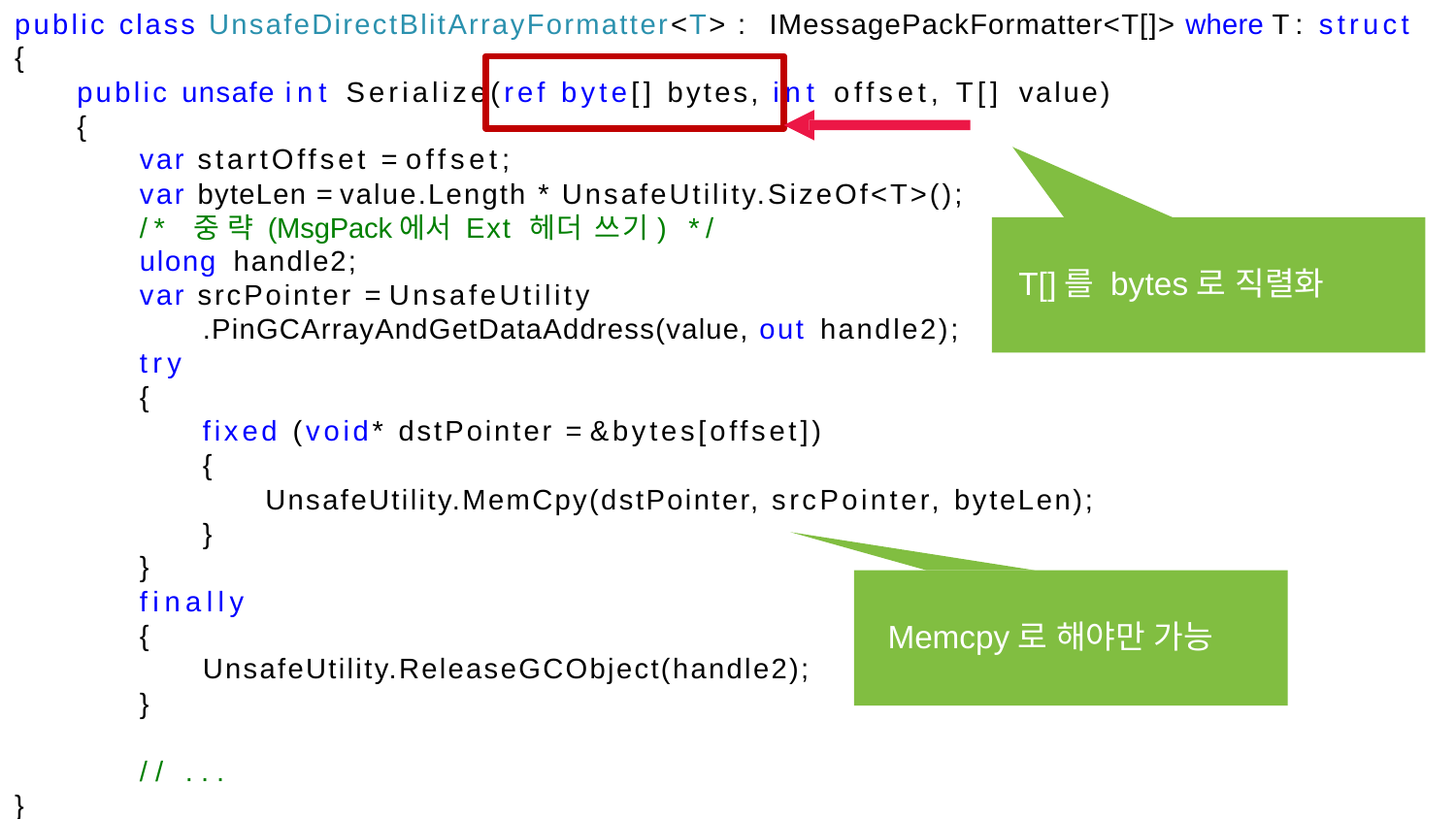

public class UnsafeDirectBlitArrayFormatter<T> : IMessagePackFormatter<T[]> where T : struct
{
public unsafe int Serialize(ref byte[] bytes, int offset, T[] value)
{

var startOffset = offset;
var byteLen = value.Length * UnsafeUtility.SizeOf<T>();
/* 중략(MsgPack에서 Ext 헤더 쓰기) */
ulong handle2;
var srcPointer = UnsafeUtility
.PinGCArrayAndGetDataAddress(value, out handle2);
try
{
fixed (void* dstPointer = &bytes[offset])
{

T[]를 bytes로 직렬화
UnsafeUtility.MemCpy(dstPointer, srcPointer, byteLen);
}

}
finally
{
UnsafeUtility.ReleaseGCObject(handle2);
}
Memcpy로 해야만 가능
// ...
}
61